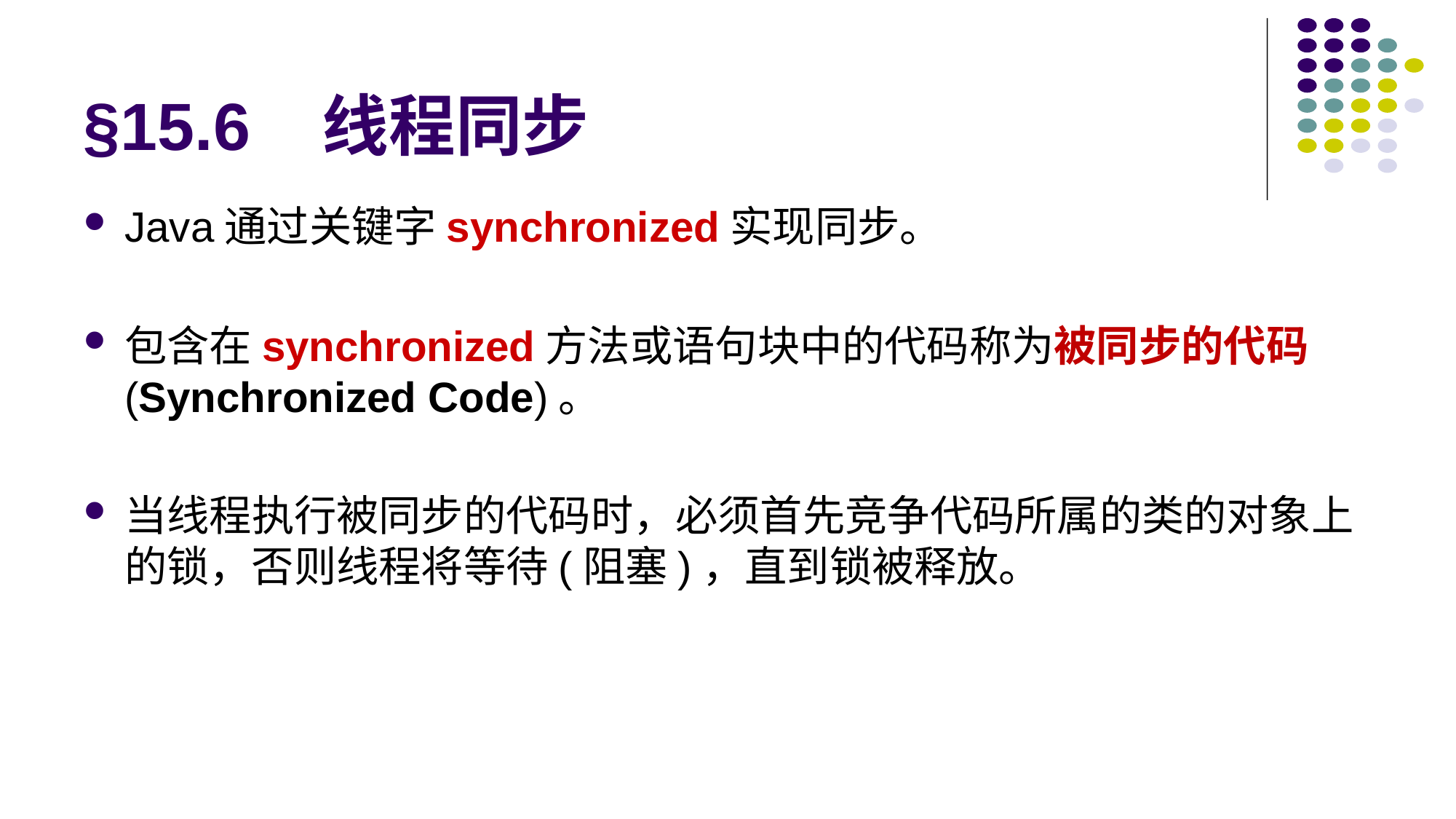

# §15.6   线程同步
Java通过关键字synchronized实现同步。

包含在synchronized方法或语句块中的代码称为被同步的代码(Synchronized Code)。

当线程执行被同步的代码时，必须首先竞争代码所属的类的对象上的锁，否则线程将等待(阻塞)，直到锁被释放。
66